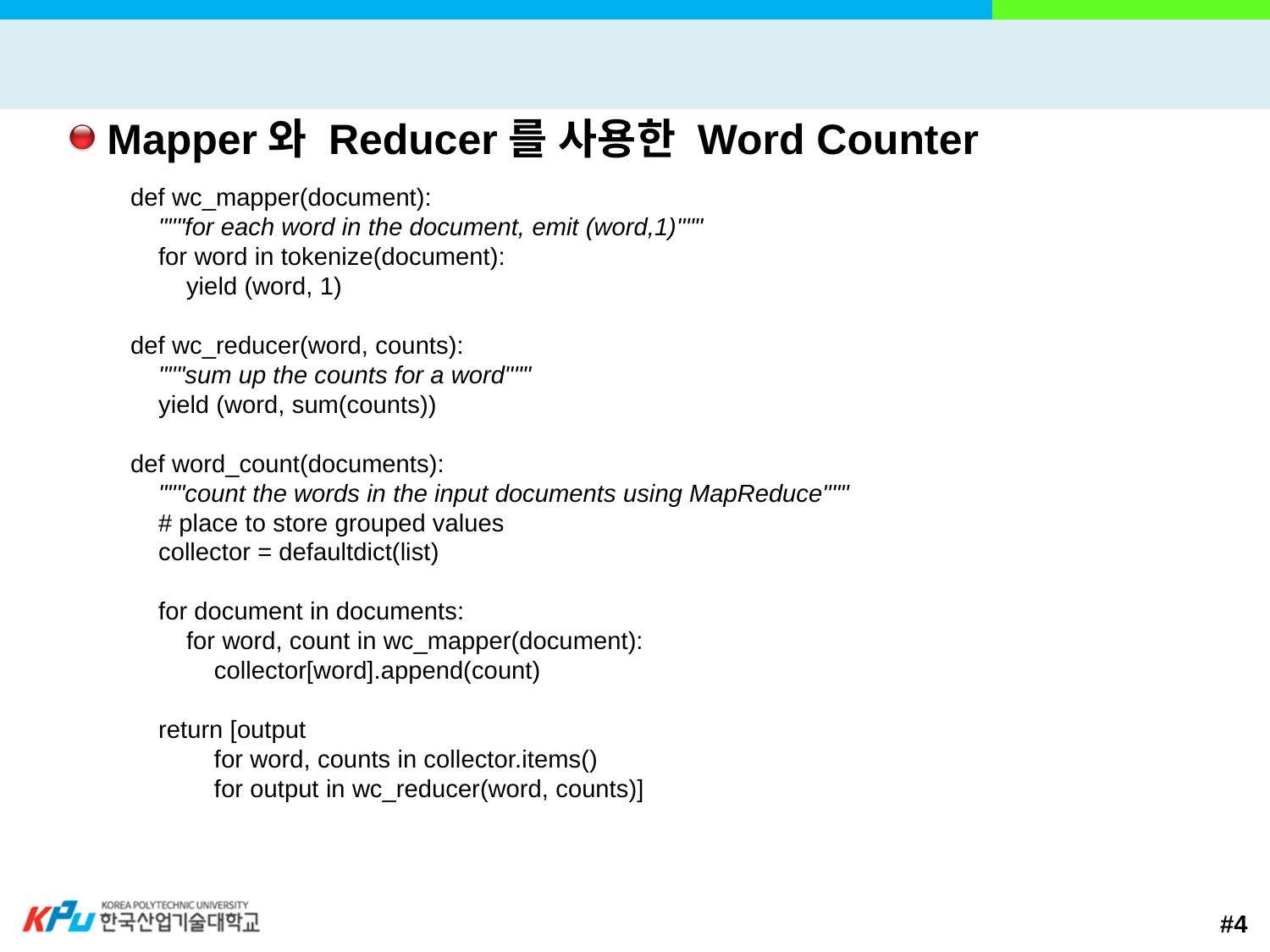

#
Mapper와 Reducer를 사용한 Word Counter
def wc_mapper(document):
    """for each word in the document, emit (word,1)"""
    for word in tokenize(document):
        yield (word, 1)
def wc_reducer(word, counts):
    """sum up the counts for a word"""
    yield (word, sum(counts))
def word_count(documents):
    """count the words in the input documents using MapReduce"""
    # place to store grouped values
    collector = defaultdict(list)
    for document in documents:
        for word, count in wc_mapper(document):
            collector[word].append(count)
    return [output
            for word, counts in collector.items()
            for output in wc_reducer(word, counts)]